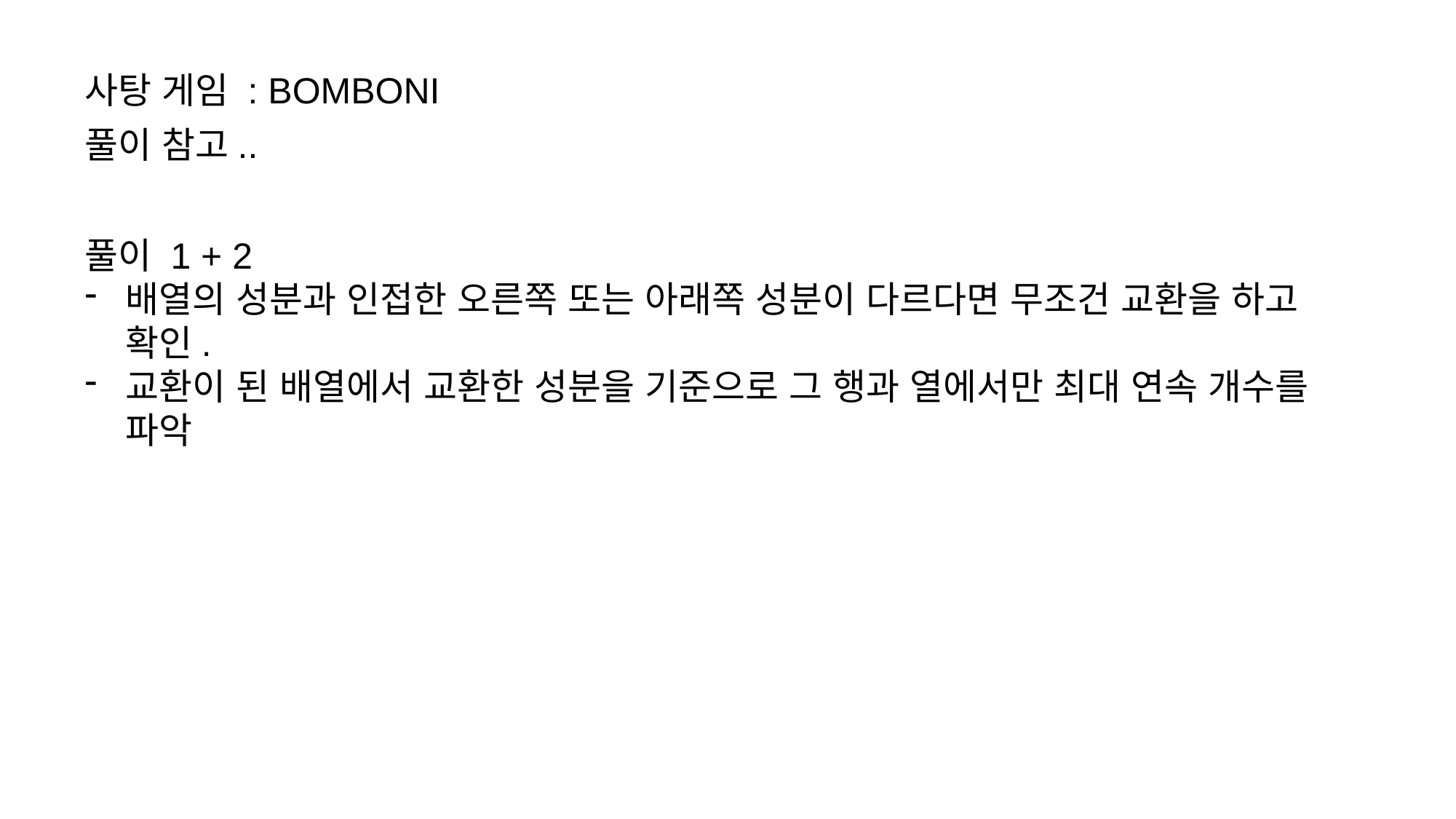

사탕 게임 : BOMBONI
풀이 참고..
풀이 1 + 2
배열의 성분과 인접한 오른쪽 또는 아래쪽 성분이 다르다면 무조건 교환을 하고 확인.
교환이 된 배열에서 교환한 성분을 기준으로 그 행과 열에서만 최대 연속 개수를 파악